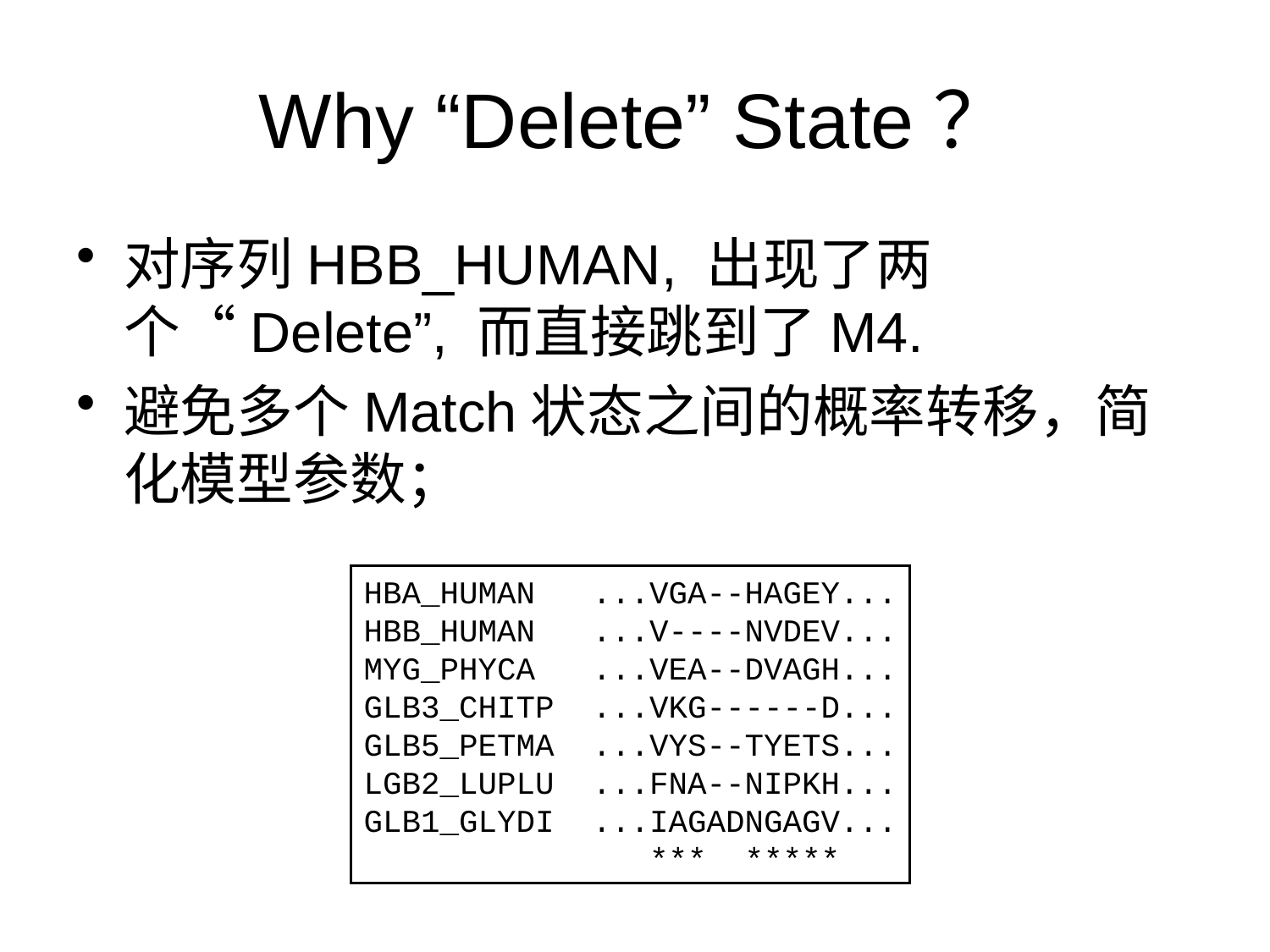

# Why “Delete” State？
对序列HBB_HUMAN, 出现了两个“Delete”, 而直接跳到了M4.
避免多个Match状态之间的概率转移，简化模型参数；
HBA_HUMAN   ...VGA--HAGEY...
HBB_HUMAN   ...V----NVDEV...
MYG_PHYCA   ...VEA--DVAGH...
GLB3_CHITP  ...VKG------D...
GLB5_PETMA  ...VYS--TYETS...
LGB2_LUPLU  ...FNA--NIPKH...
GLB1_GLYDI  ...IAGADNGAGV...
               ***  *****